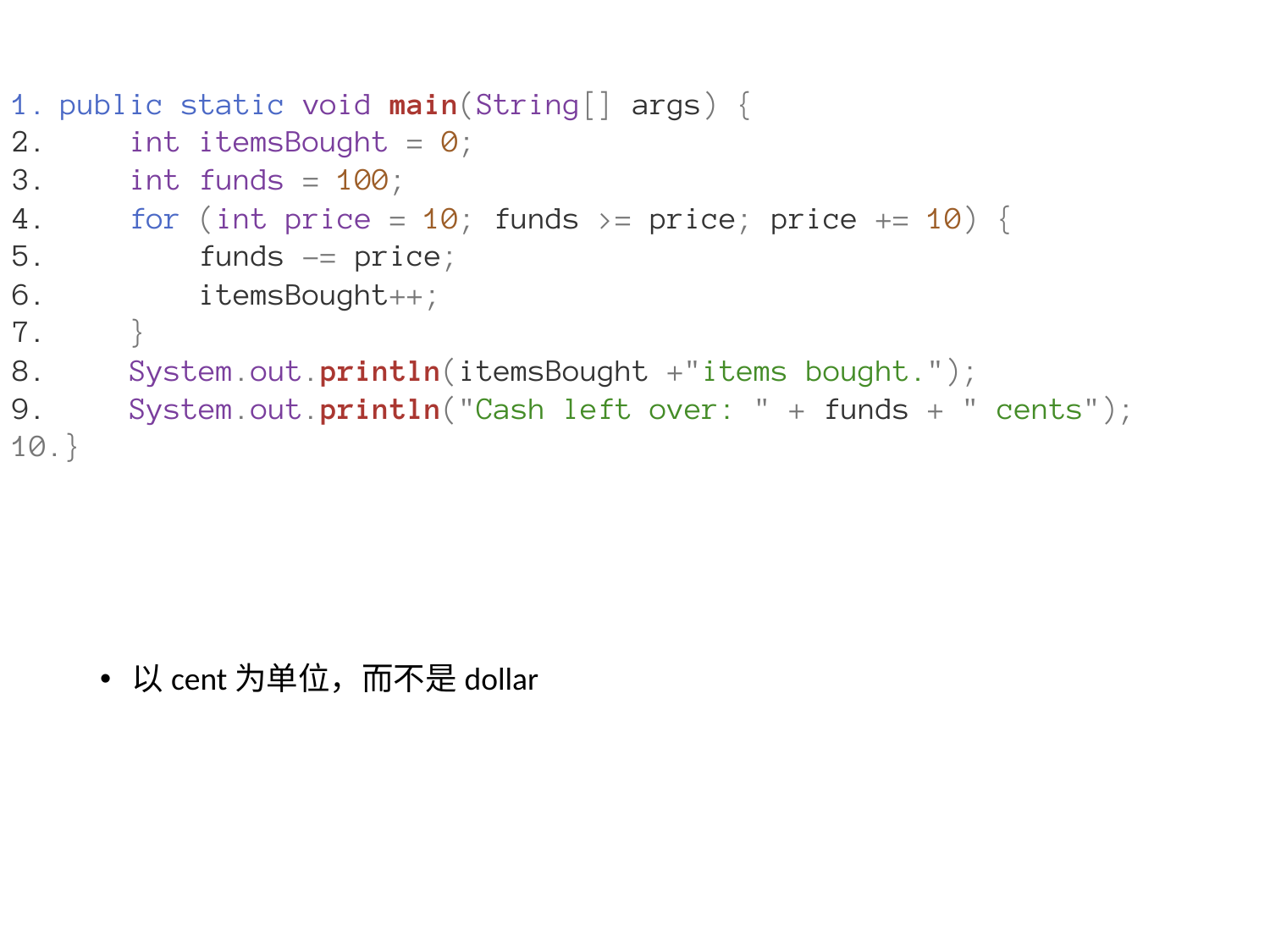

public static void main(String[] args) {
    int itemsBought = 0;
    int funds = 100;
    for (int price = 10; funds >= price; price += 10) {
        funds -= price;
        itemsBought++;
    }
    System.out.println(itemsBought +"items bought.");
    System.out.println("Cash left over: " + funds + " cents");
}
以cent为单位，而不是dollar